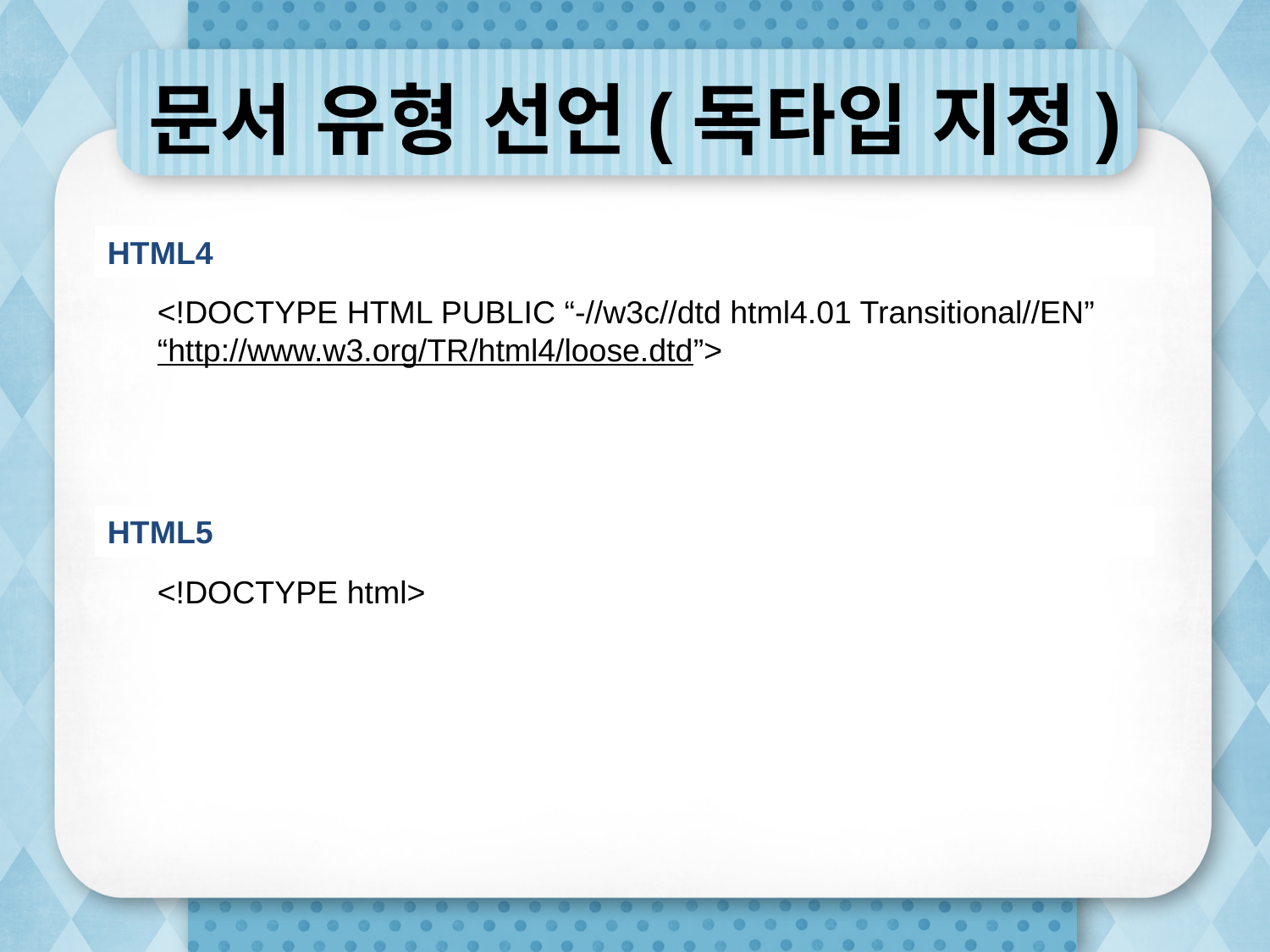

# 문서 유형 선언(독타입 지정)
HTML4
<!DOCTYPE HTML PUBLIC “-//w3c//dtd html4.01 Transitional//EN”
“http://www.w3.org/TR/html4/loose.dtd”>
HTML5
<!DOCTYPE html>